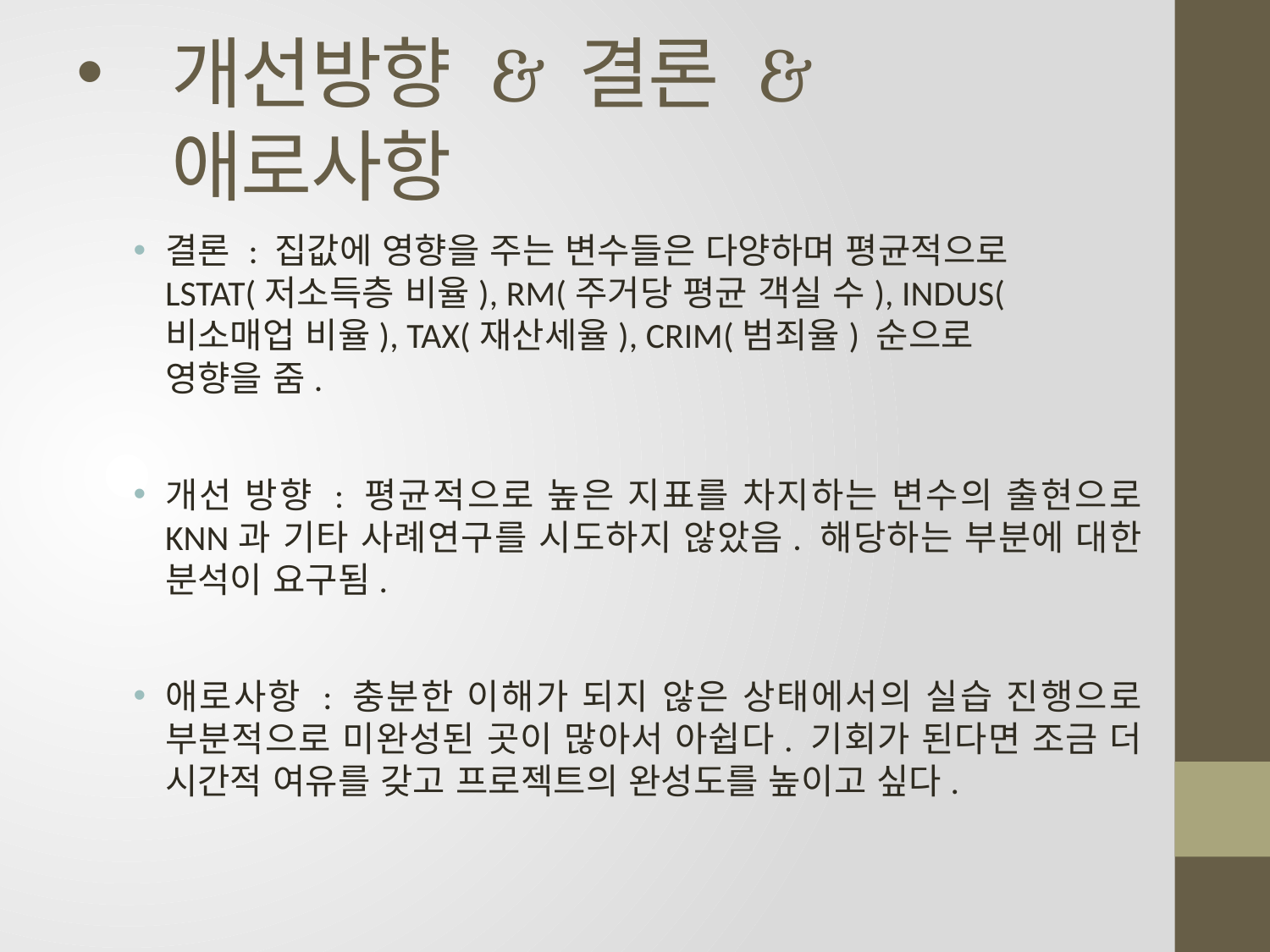

# 개선방향 & 결론 & 애로사항
결론 : 집값에 영향을 주는 변수들은 다양하며 평균적으로 LSTAT(저소득층 비율), RM(주거당 평균 객실 수), INDUS(비소매업 비율), TAX(재산세율), CRIM(범죄율) 순으로
영향을 줌.

개선 방향 : 평균적으로 높은 지표를 차지하는 변수의 출현으로 KNN과 기타 사례연구를 시도하지 않았음. 해당하는 부분에 대한 분석이 요구됨.

애로사항 : 충분한 이해가 되지 않은 상태에서의 실습 진행으로 부분적으로 미완성된 곳이 많아서 아쉽다. 기회가 된다면 조금 더 시간적 여유를 갖고 프로젝트의 완성도를 높이고 싶다.